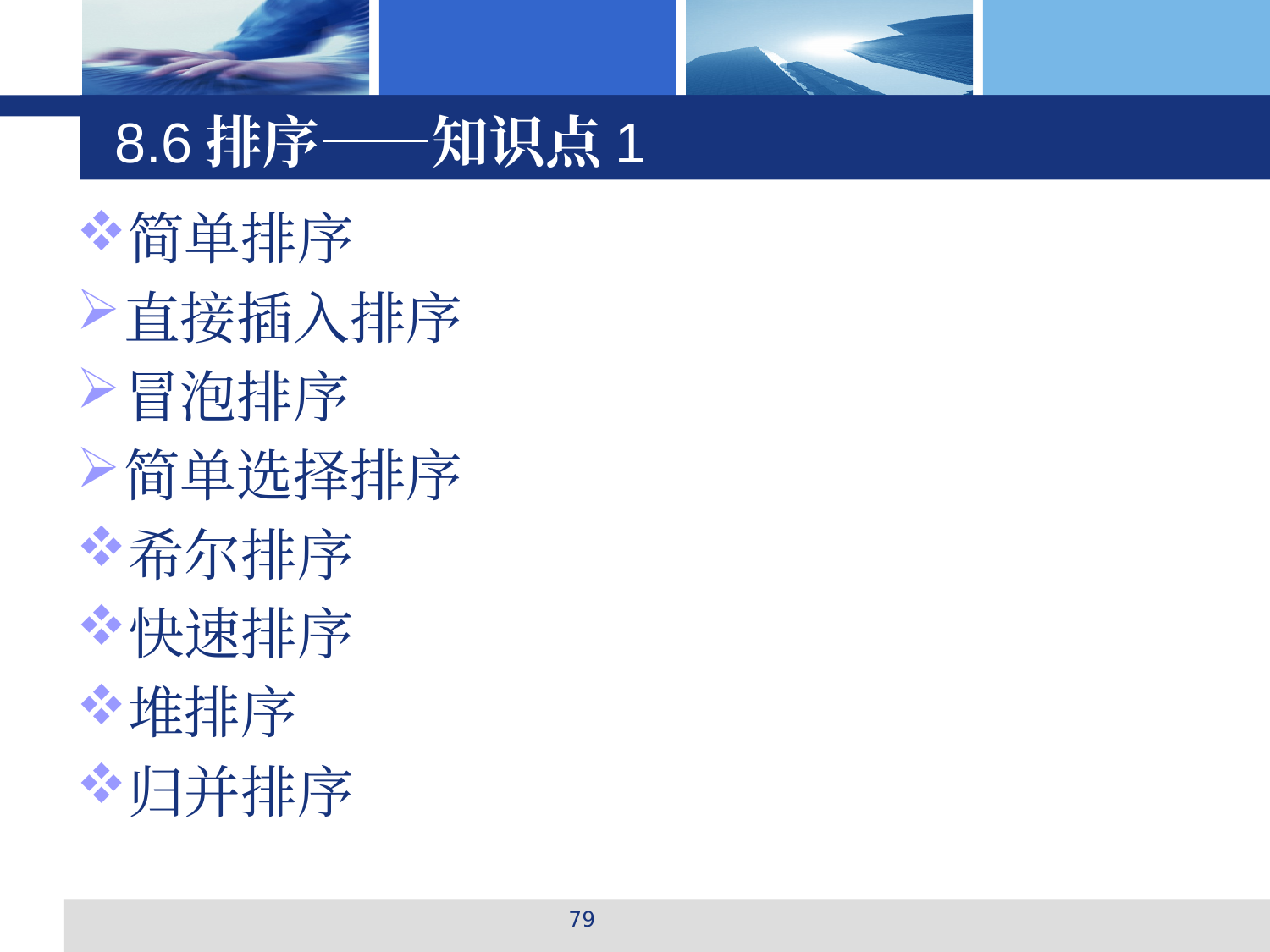

# 8.6排序——知识点1
简单排序
直接插入排序
冒泡排序
简单选择排序
希尔排序
快速排序
堆排序
归并排序
79